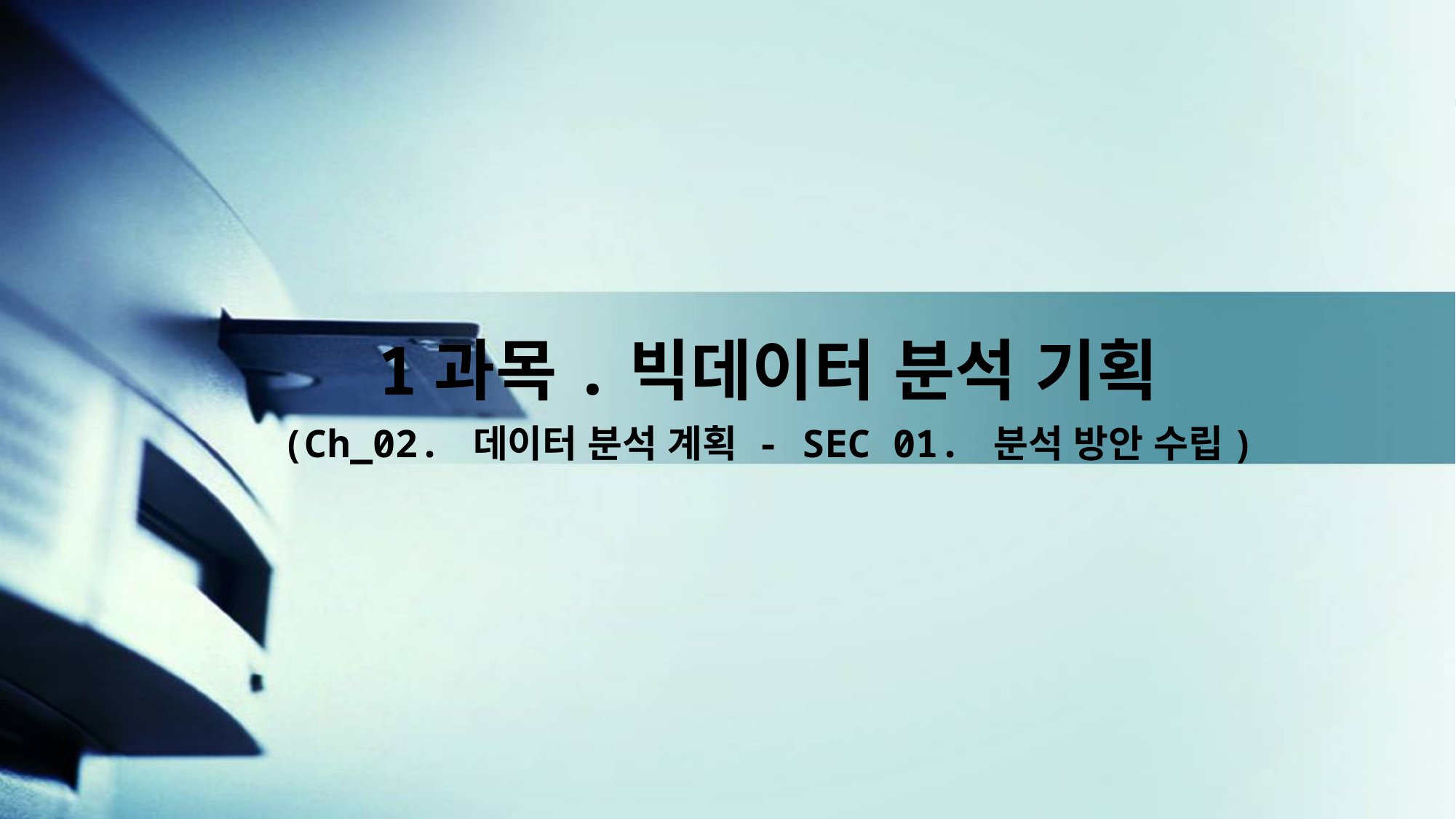

1과목.빅데이터 분석 기획
(Ch_02. 데이터 분석 계획 - SEC 01. 분석 방안 수립)